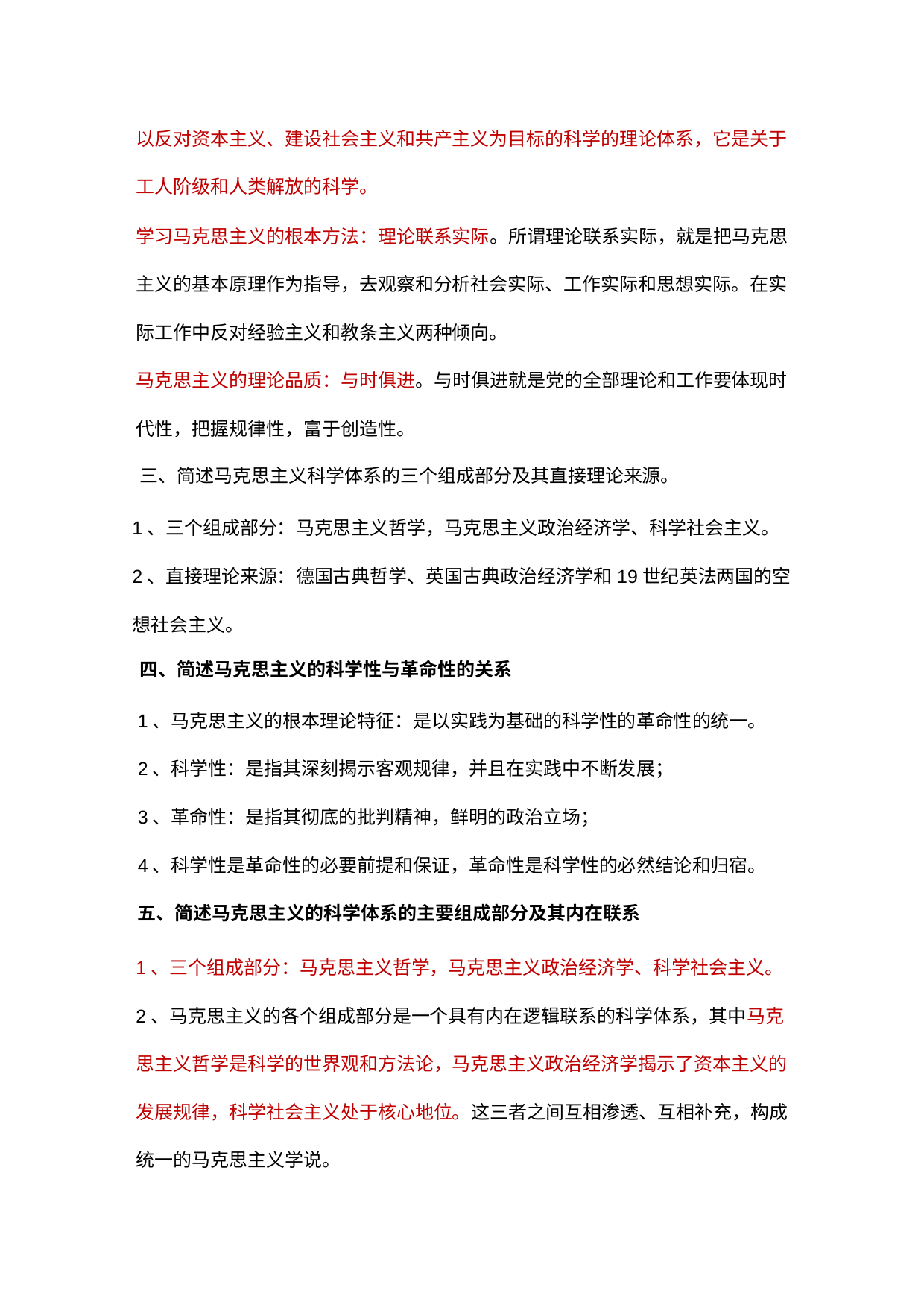

以反对资本主义、建设社会主义和共产主义为目标的科学的理论体系，它是关于

工人阶级和人类解放的科学。
学习马克思主义的根本方法：理论联系实际。所谓理论联系实际，就是把马克思

主义的基本原理作为指导，去观察和分析社会实际、工作实际和思想实际。在实

际工作中反对经验主义和教条主义两种倾向。
马克思主义的理论品质：与时俱进。与时俱进就是党的全部理论和工作要体现时

代性，把握规律性，富于创造性。
三、简述马克思主义科学体系的三个组成部分及其直接理论来源。
1、三个组成部分：马克思主义哲学，马克思主义政治经济学、科学社会主义。

2、直接理论来源：德国古典哲学、英国古典政治经济学和19世纪英法两国的空

想社会主义。
四、简述马克思主义的科学性与革命性的关系
1、马克思主义的根本理论特征：是以实践为基础的科学性的革命性的统一。

2、科学性：是指其深刻揭示客观规律，并且在实践中不断发展；

3、革命性：是指其彻底的批判精神，鲜明的政治立场；
4、科学性是革命性的必要前提和保证，革命性是科学性的必然结论和归宿。

五、简述马克思主义的科学体系的主要组成部分及其内在联系
1、三个组成部分：马克思主义哲学，马克思主义政治经济学、科学社会主义。

2、马克思主义的各个组成部分是一个具有内在逻辑联系的科学体系，其中马克

思主义哲学是科学的世界观和方法论，马克思主义政治经济学揭示了资本主义的

发展规律，科学社会主义处于核心地位。这三者之间互相渗透、互相补充，构成

统一的马克思主义学说。